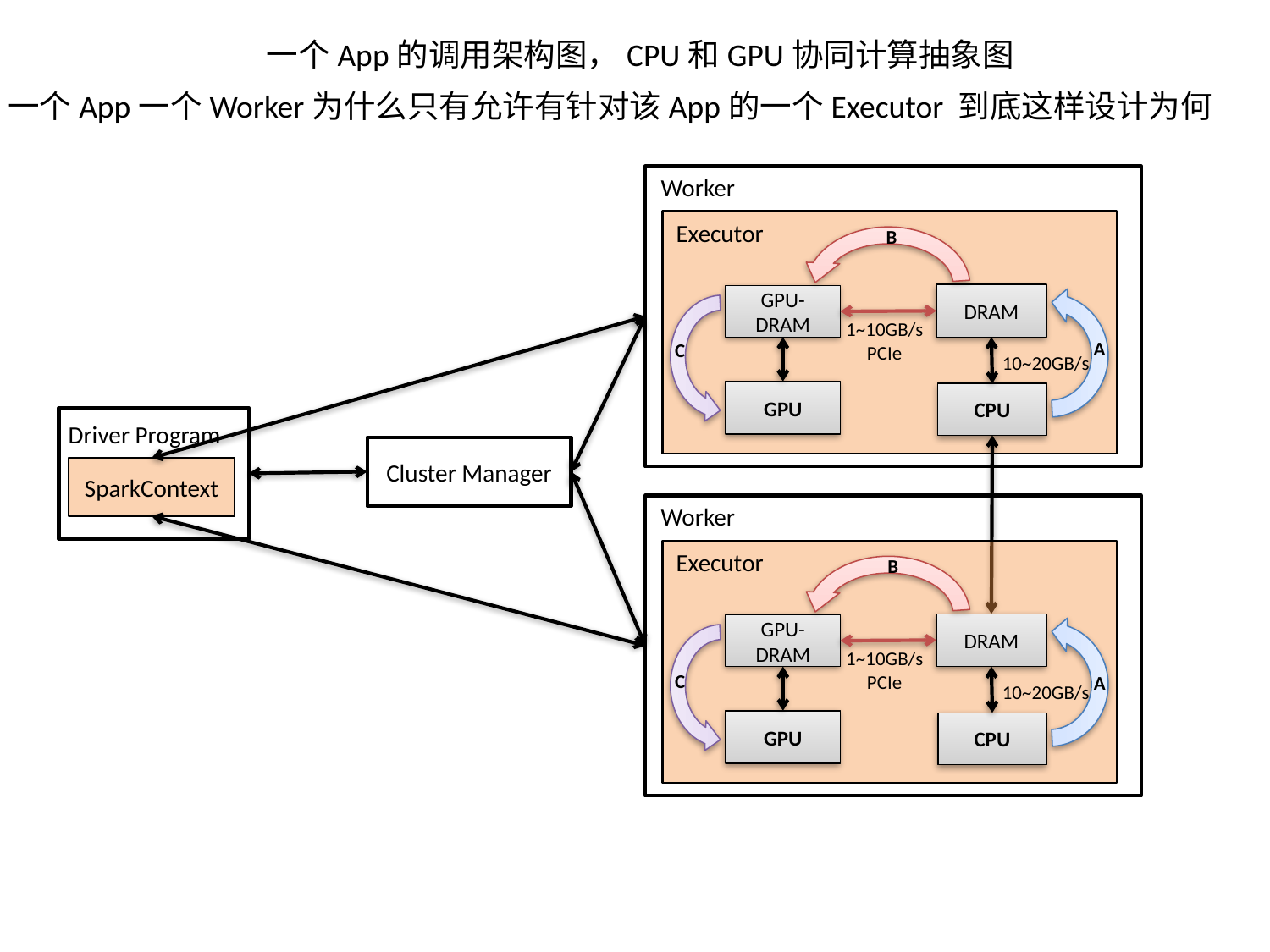

一个App的调用架构图，CPU和GPU协同计算抽象图
一个App一个Worker为什么只有允许有针对该App的一个Executor 到底这样设计为何

Worker

Executor

B
DRAM
GPU-DRAM

1~10GB/s
PCIe
A
C
10~20GB/s
GPU
CPU

Driver Program
Cluster Manager
SparkContext

Worker

Executor

B
DRAM
GPU-DRAM

1~10GB/s
PCIe
C
A
10~20GB/s
GPU
CPU